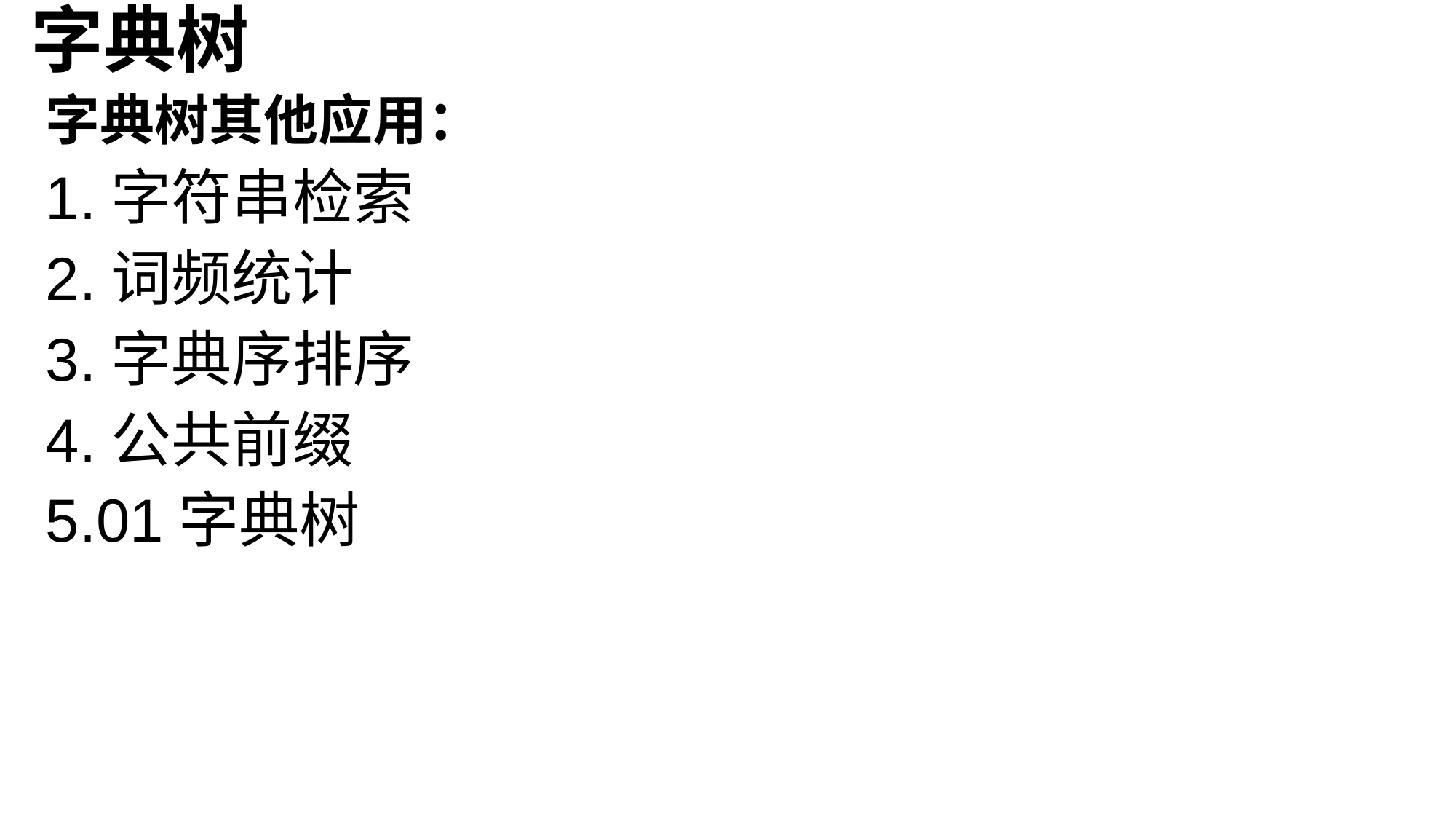

# 字典树
字典树其他应用：
1.字符串检索
2.词频统计
3.字典序排序
4.公共前缀
5.01字典树